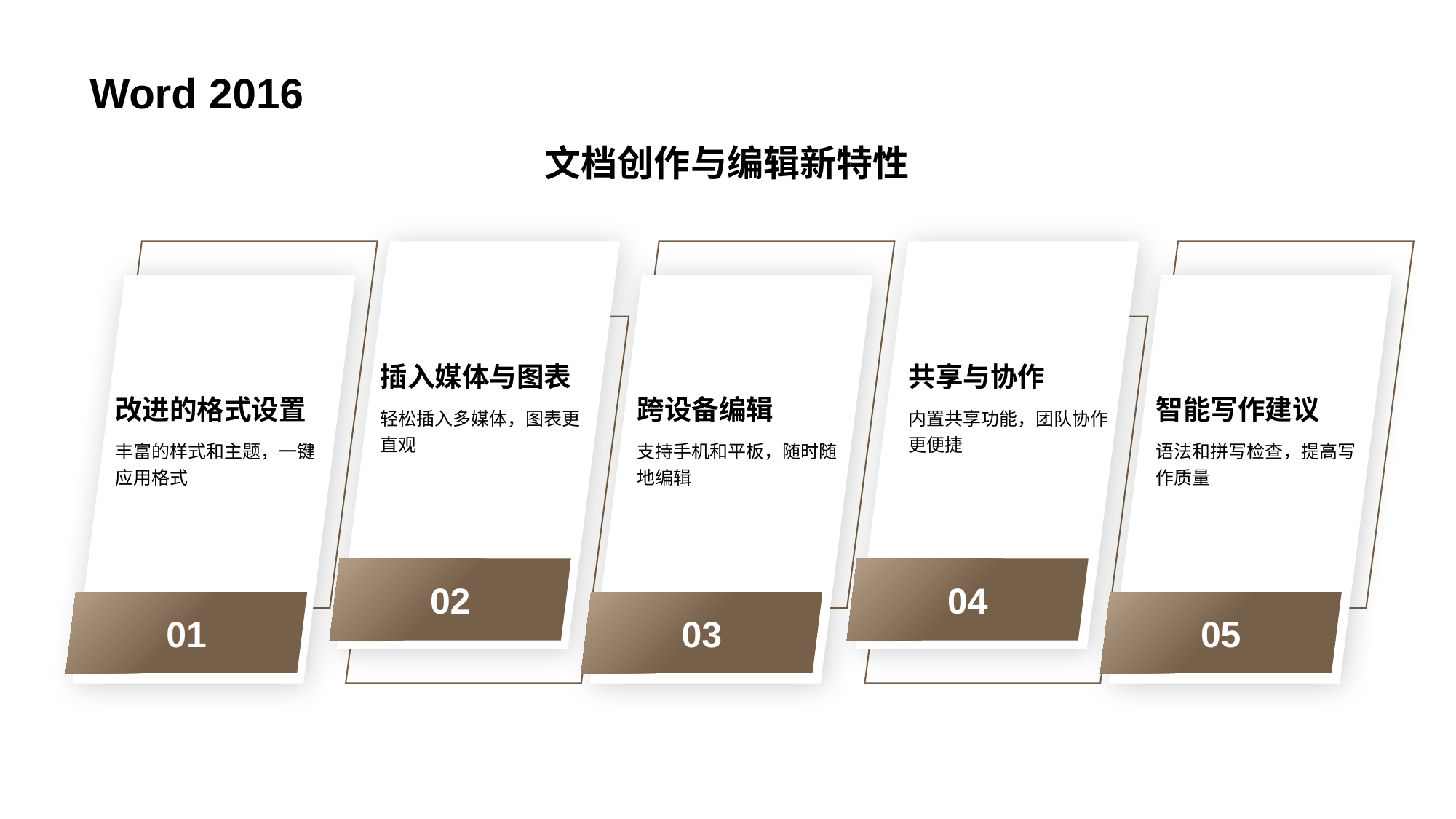

# Word 2016
文档创作与编辑新特性

智能写作建议
语法和拼写检查，提高写作质量
05

改进的格式设置
丰富的样式和主题，一键应用格式
01

插入媒体与图表
轻松插入多媒体，图表更直观
02

跨设备编辑
支持手机和平板，随时随地编辑
03

共享与协作
内置共享功能，团队协作更便捷
04